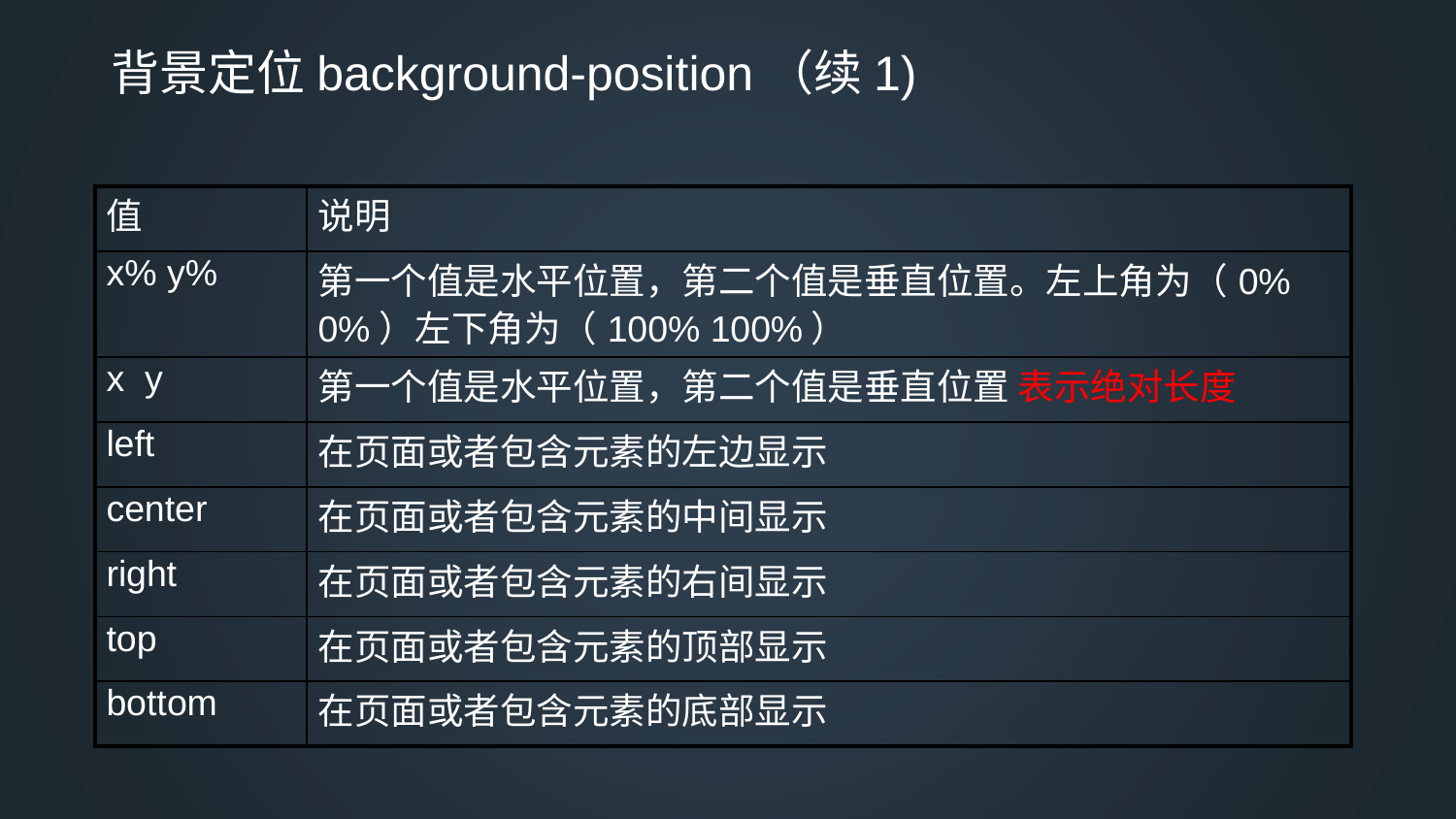

# 背景定位background-position（续1)
| 值 | 说明 |
| --- | --- |
| x% y% | 第一个值是水平位置，第二个值是垂直位置。左上角为（0% 0%）左下角为（100% 100%） |
| x y | 第一个值是水平位置，第二个值是垂直位置 表示绝对长度 |
| left | 在页面或者包含元素的左边显示 |
| center | 在页面或者包含元素的中间显示 |
| right | 在页面或者包含元素的右间显示 |
| top | 在页面或者包含元素的顶部显示 |
| bottom | 在页面或者包含元素的底部显示 |